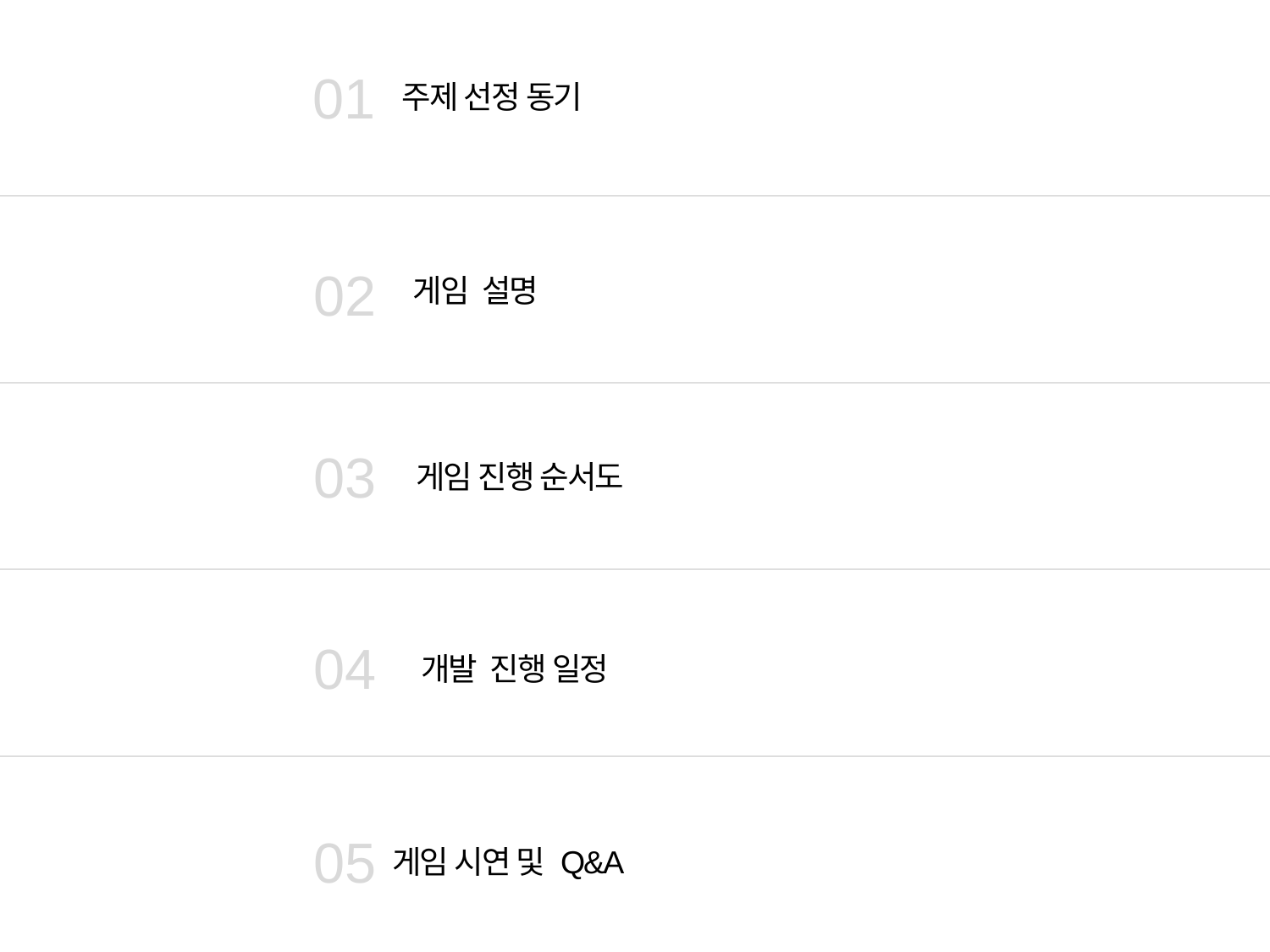

01
주제 선정 동기
02
게임  설명
03

게임 진행 순서도
04
개발  진행 일정
05
게임 시연 및 Q&A